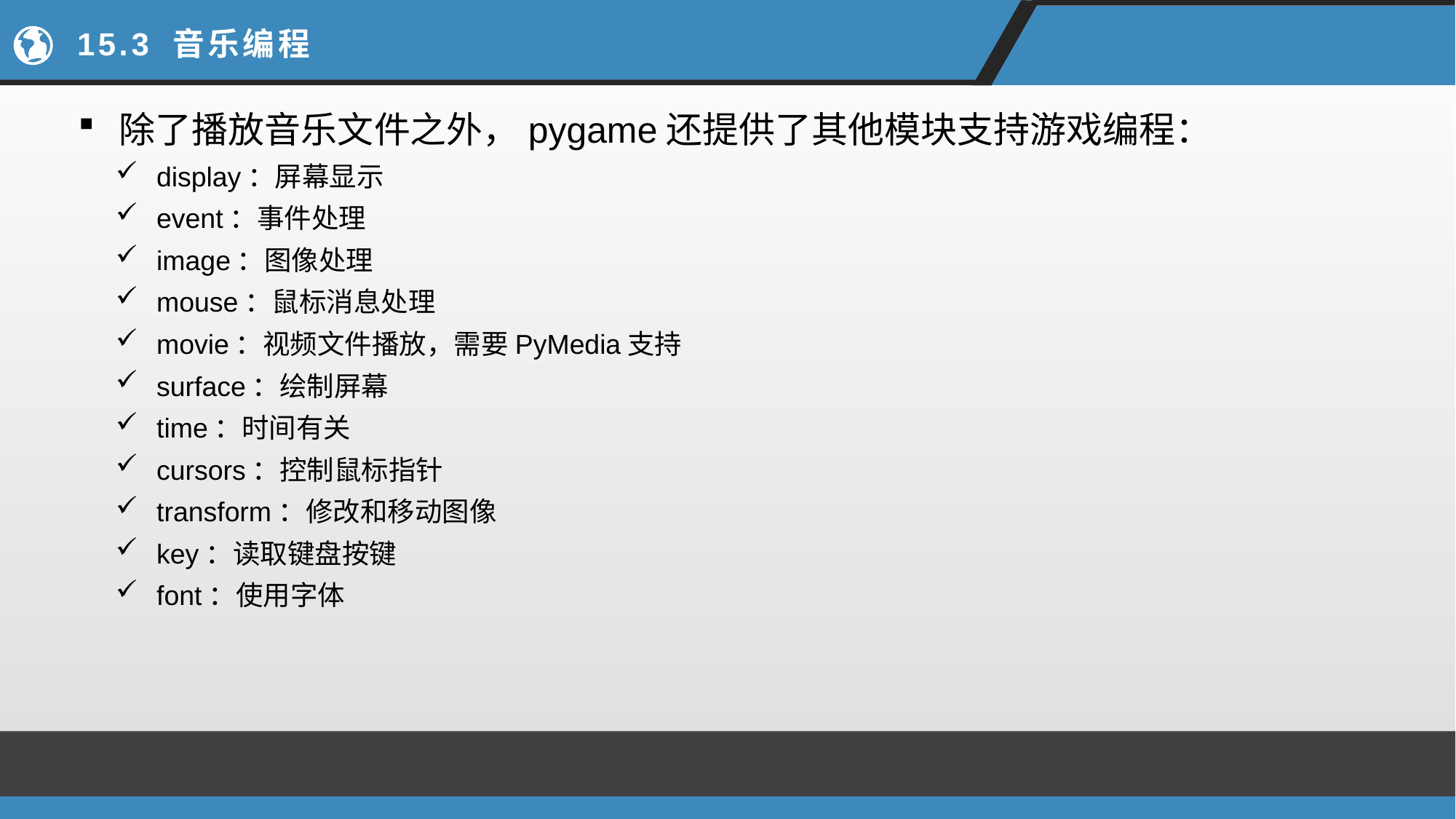

# 15.3 音乐编程

除了播放音乐文件之外，pygame还提供了其他模块支持游戏编程：
display：屏幕显示
event：事件处理
image：图像处理
mouse：鼠标消息处理
movie：视频文件播放，需要PyMedia支持
surface：绘制屏幕
time：时间有关
cursors：控制鼠标指针
transform：修改和移动图像
key：读取键盘按键
font：使用字体